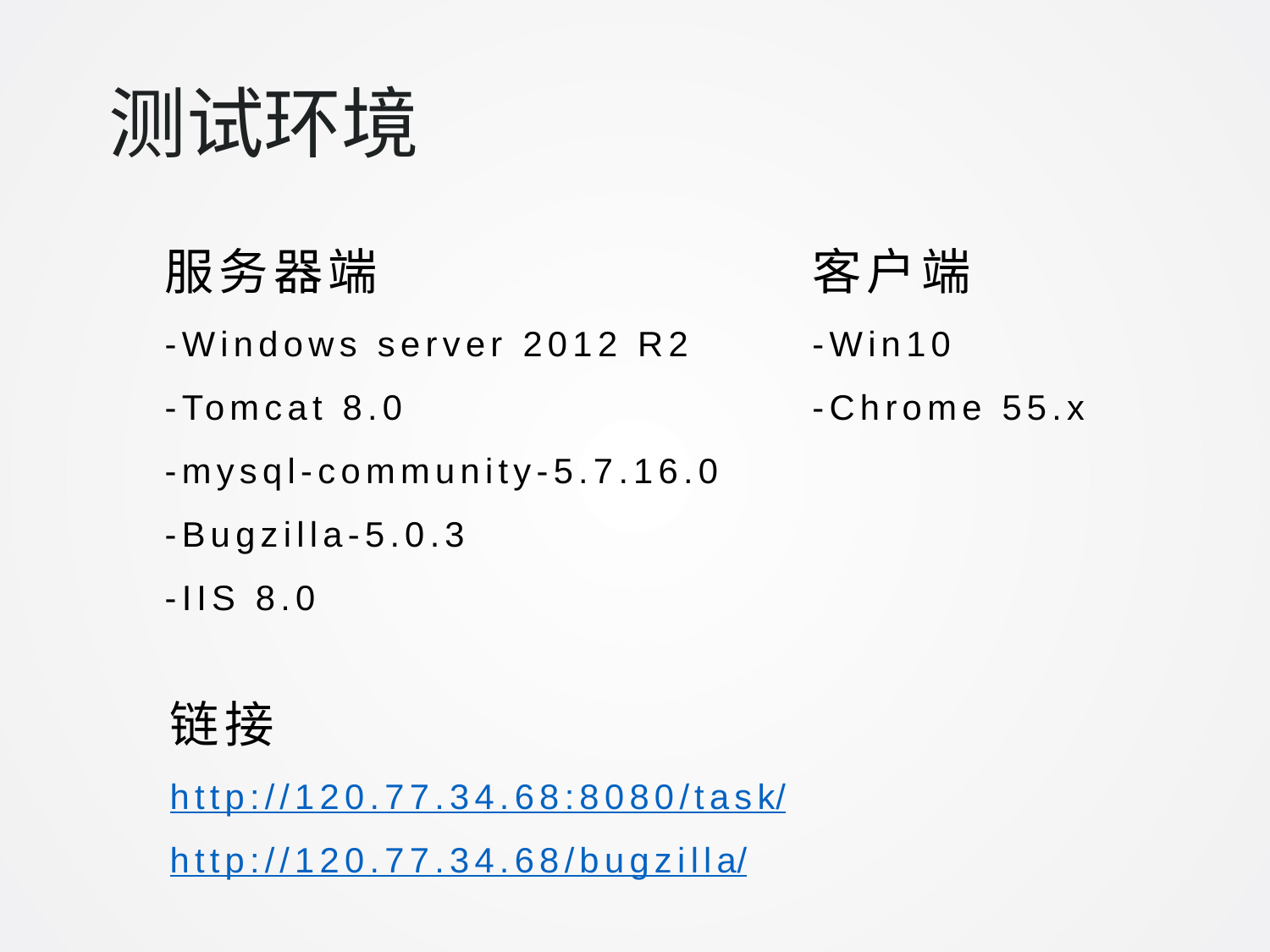

测试环境
服务器端
-Windows server 2012 R2
-Tomcat 8.0
-mysql-community-5.7.16.0
-Bugzilla-5.0.3
-IIS 8.0
客户端
-Win10
-Chrome 55.x
链接
http://120.77.34.68:8080/task/
http://120.77.34.68/bugzilla/